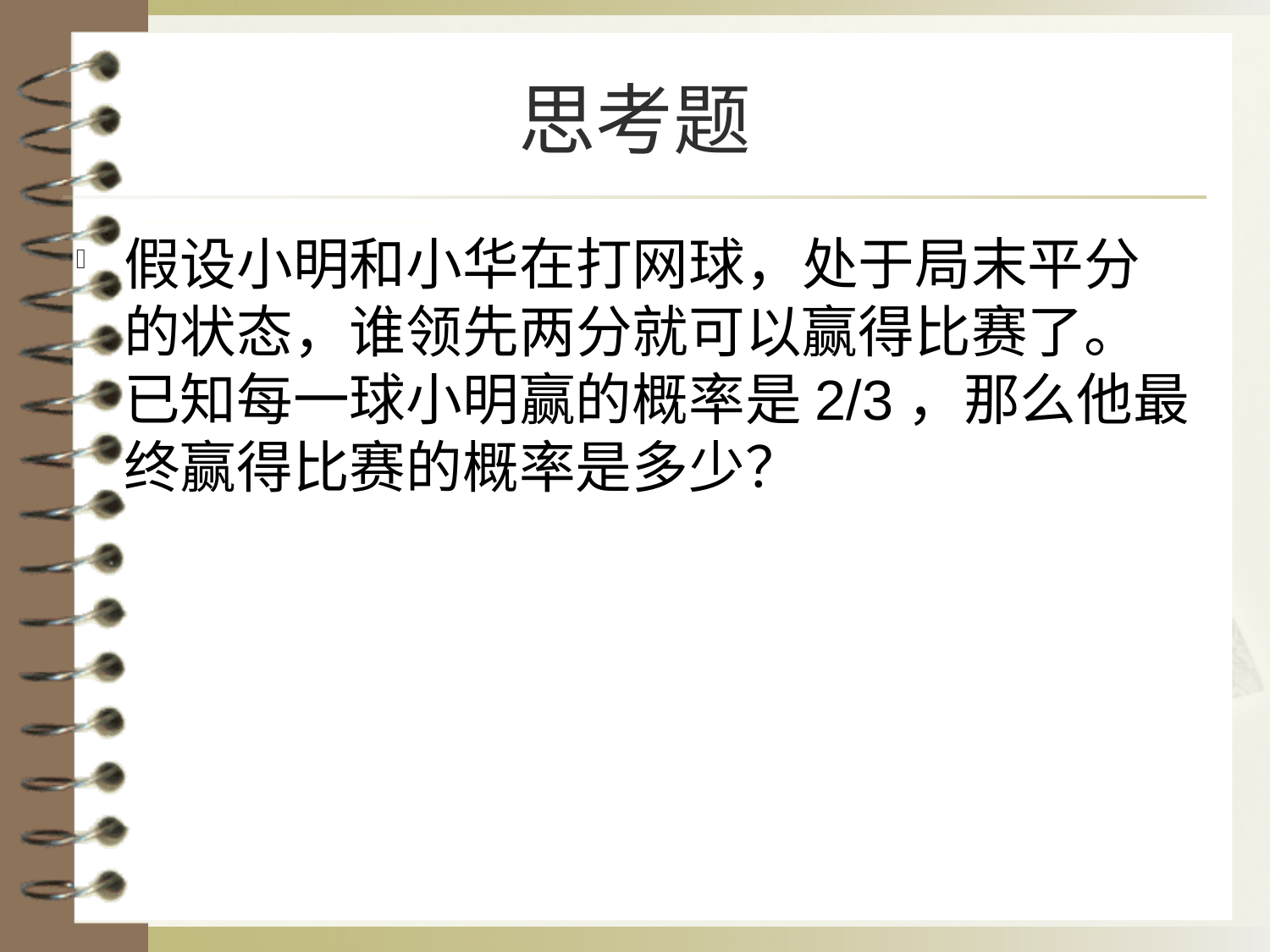

# 思考题
假设小明和小华在打网球，处于局末平分的状态，谁领先两分就可以赢得比赛了。已知每一球小明赢的概率是2/3，那么他最终赢得比赛的概率是多少？